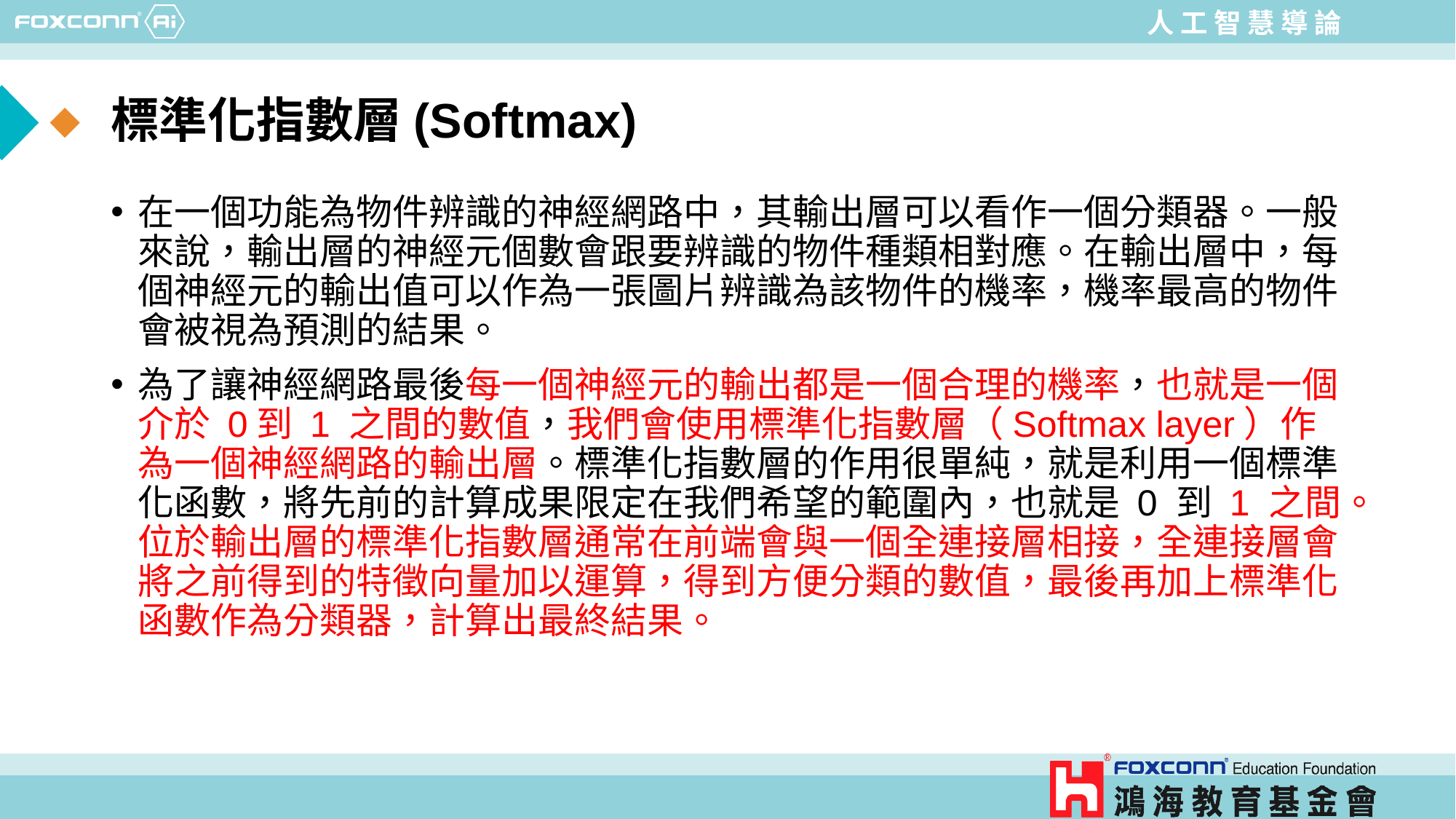

# 標準化指數層(Softmax)
在一個功能為物件辨識的神經網路中，其輸出層可以看作一個分類器。一般來說，輸出層的神經元個數會跟要辨識的物件種類相對應。在輸出層中，每
個神經元的輸出值可以作為一張圖片辨識為該物件的機率，機率最高的物件會被視為預測的結果。
為了讓神經網路最後每一個神經元的輸出都是一個合理的機率，也就是一個介於 0到 1 之間的數值，我們會使用標準化指數層（Softmax layer）作為一個神經網路的輸出層。標準化指數層的作用很單純，就是利用一個標準化函數，將先前的計算成果限定在我們希望的範圍內，也就是 0 到 1 之間。位於輸出層的標準化指數層通常在前端會與一個全連接層相接，全連接層會將之前得到的特徵向量加以運算，得到方便分類的數值，最後再加上標準化函數作為分類器，計算出最終結果。